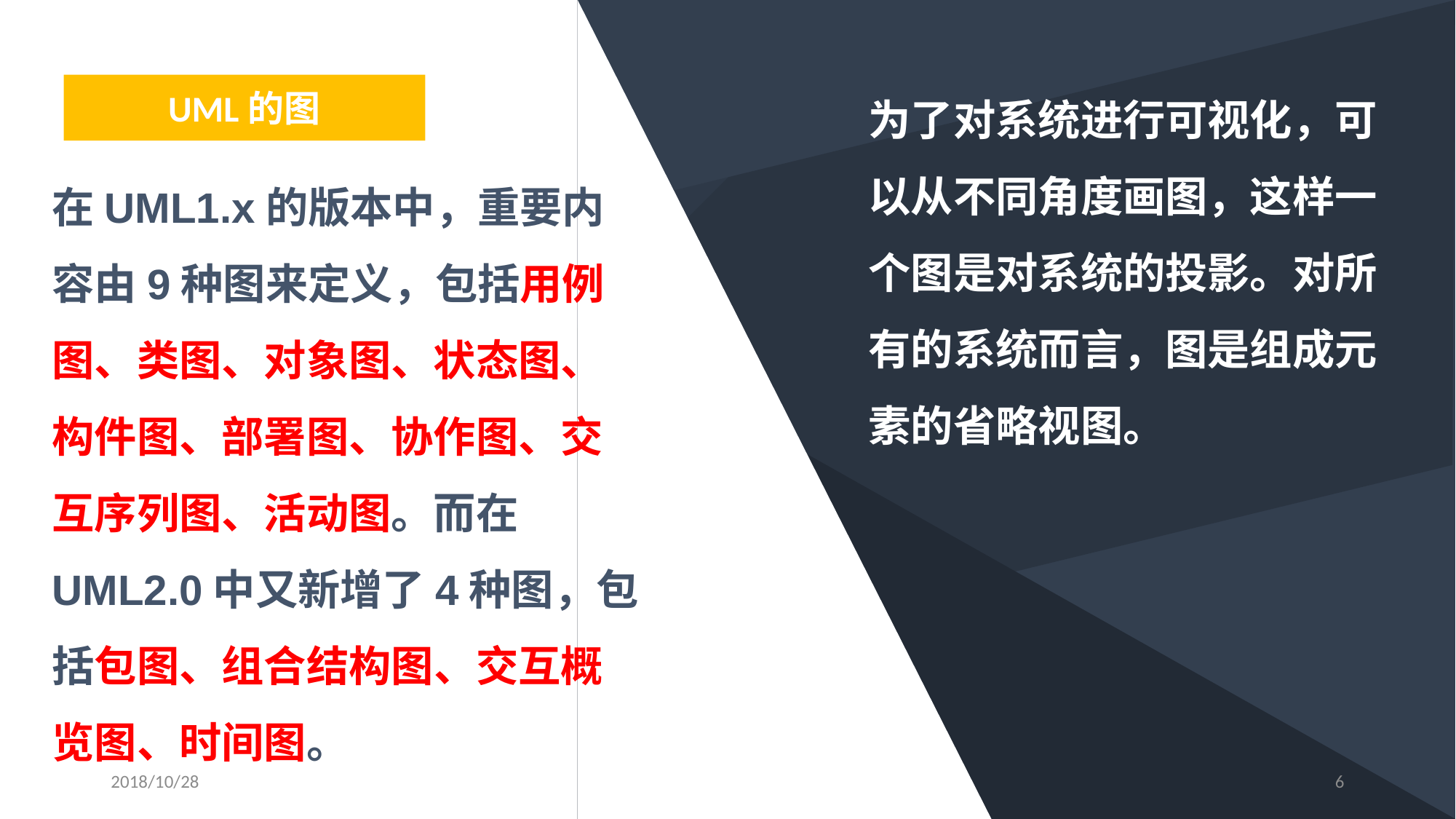

为了对系统进行可视化，可以从不同角度画图，这样一个图是对系统的投影。对所有的系统而言，图是组成元素的省略视图。
UML的图
在UML1.x的版本中，重要内容由9种图来定义，包括用例图、类图、对象图、状态图、构件图、部署图、协作图、交互序列图、活动图。而在UML2.0中又新增了4种图，包括包图、组合结构图、交互概览图、时间图。
2018/10/28
6